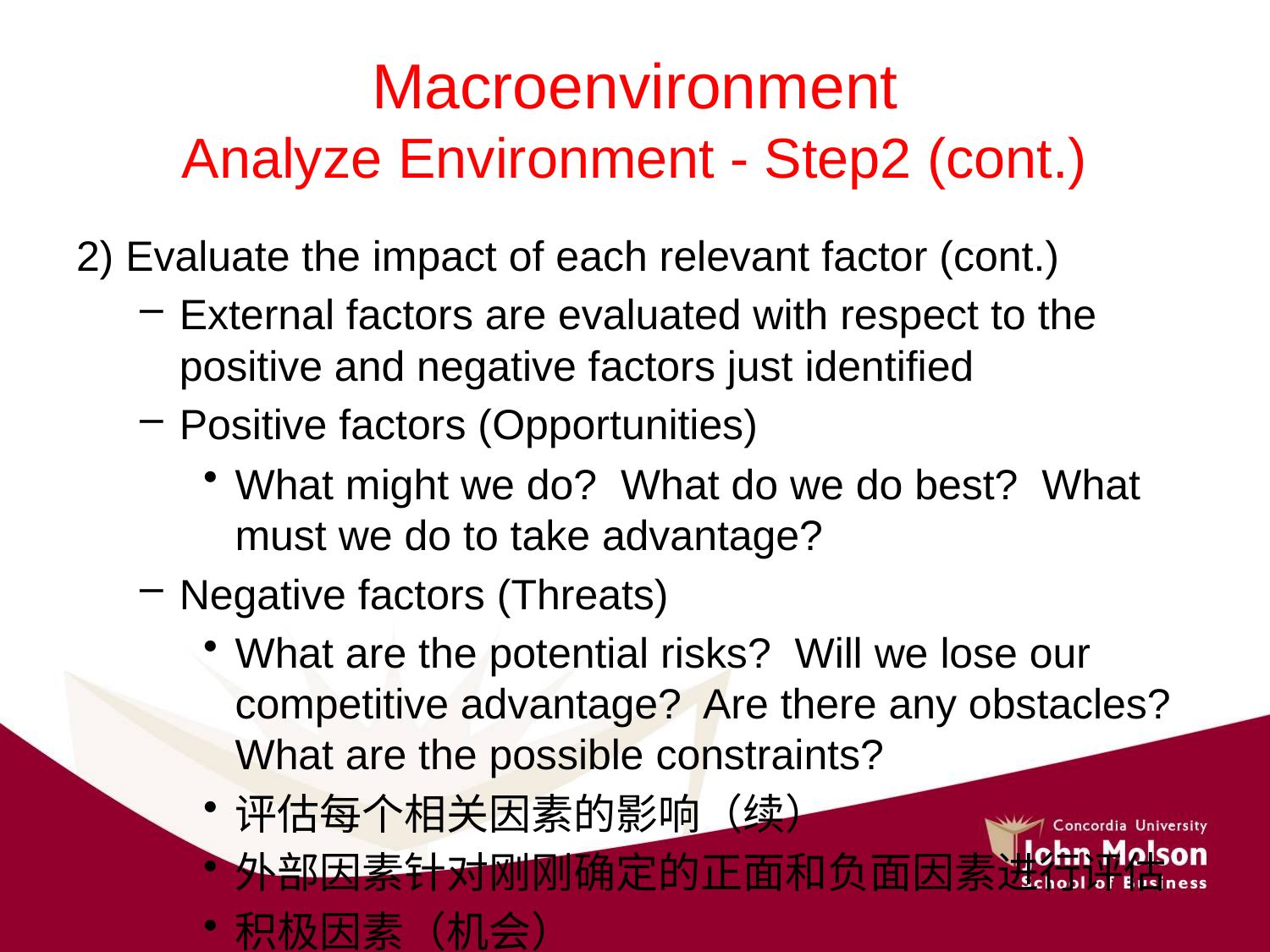

# Macroenvironment Analyze Environment - Step2 (cont.)
2) Evaluate the impact of each relevant factor (cont.)
External factors are evaluated with respect to the positive and negative factors just identified
Positive factors (Opportunities)
What might we do?  What do we do best?  What must we do to take advantage?
Negative factors (Threats)
What are the potential risks?  Will we lose our competitive advantage?  Are there any obstacles?  What are the possible constraints?
评估每个相关因素的影响（续）
外部因素针对刚刚确定的正面和负面因素进行评估
积极因素（机会）
我们能做什么？我们最擅长的是什么？我们必须做什么才能利用？
负面因素（威胁）
有哪些潜在风险？我们会失去竞争优势吗？有什么障碍吗？可能的限制是什么？